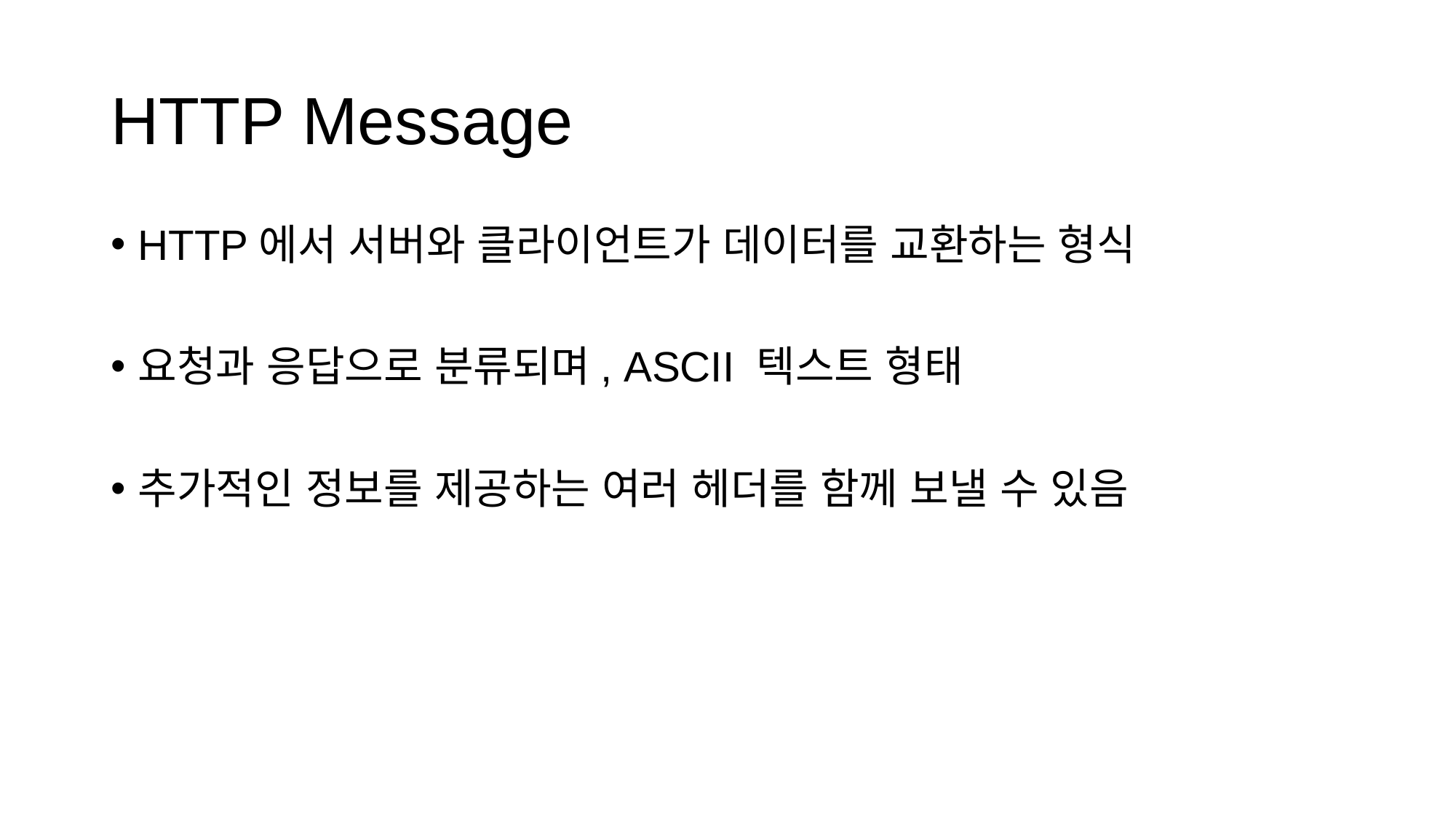

# HTTP Message
HTTP에서 서버와 클라이언트가 데이터를 교환하는 형식

요청과 응답으로 분류되며, ASCII 텍스트 형태

추가적인 정보를 제공하는 여러 헤더를 함께 보낼 수 있음